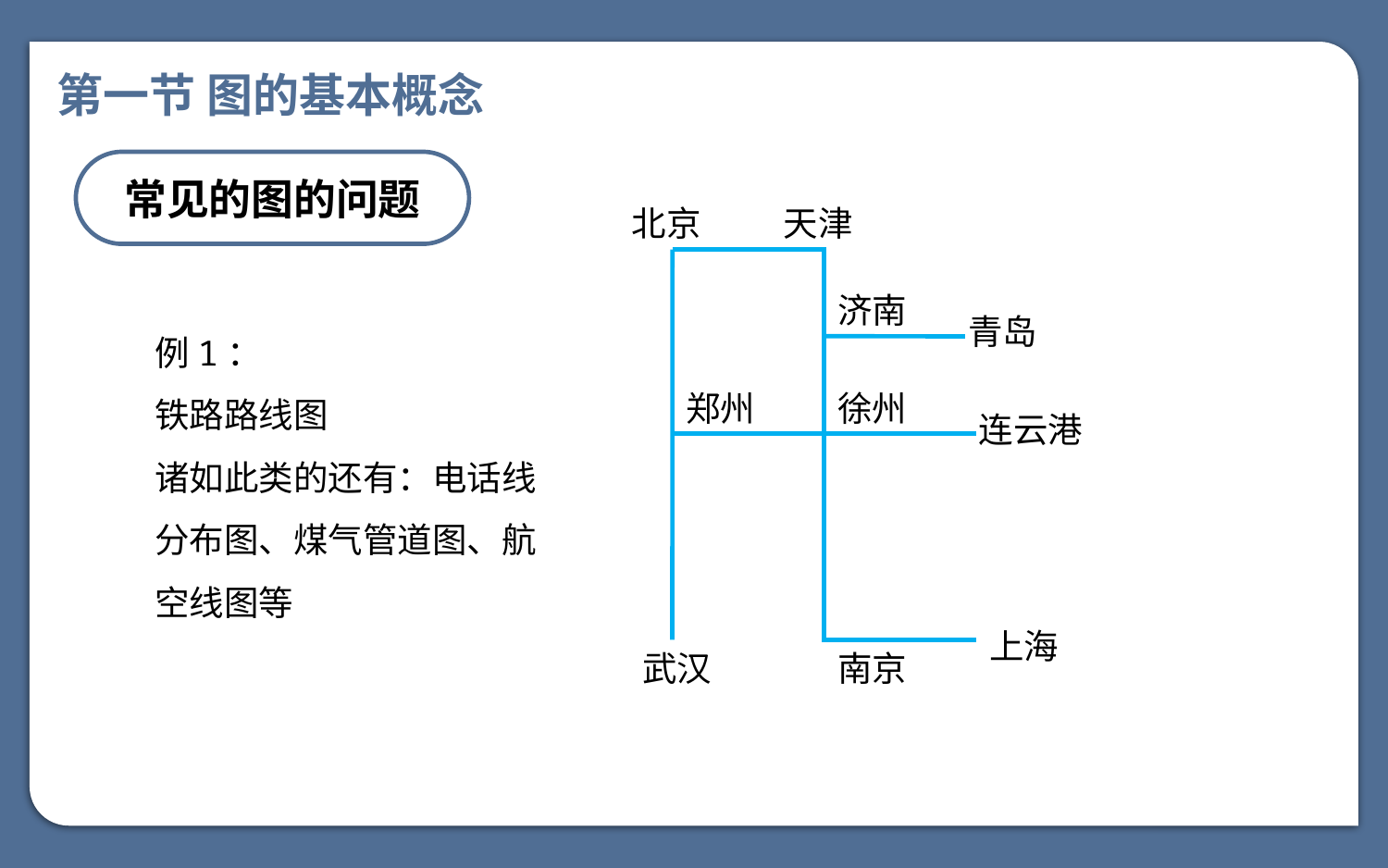

第一节 图的基本概念
常见的图的问题
北京
天津
济南
例1：
铁路路线图
诸如此类的还有：电话线分布图、煤气管道图、航空线图等
青岛
郑州
徐州
连云港
上海
武汉
南京